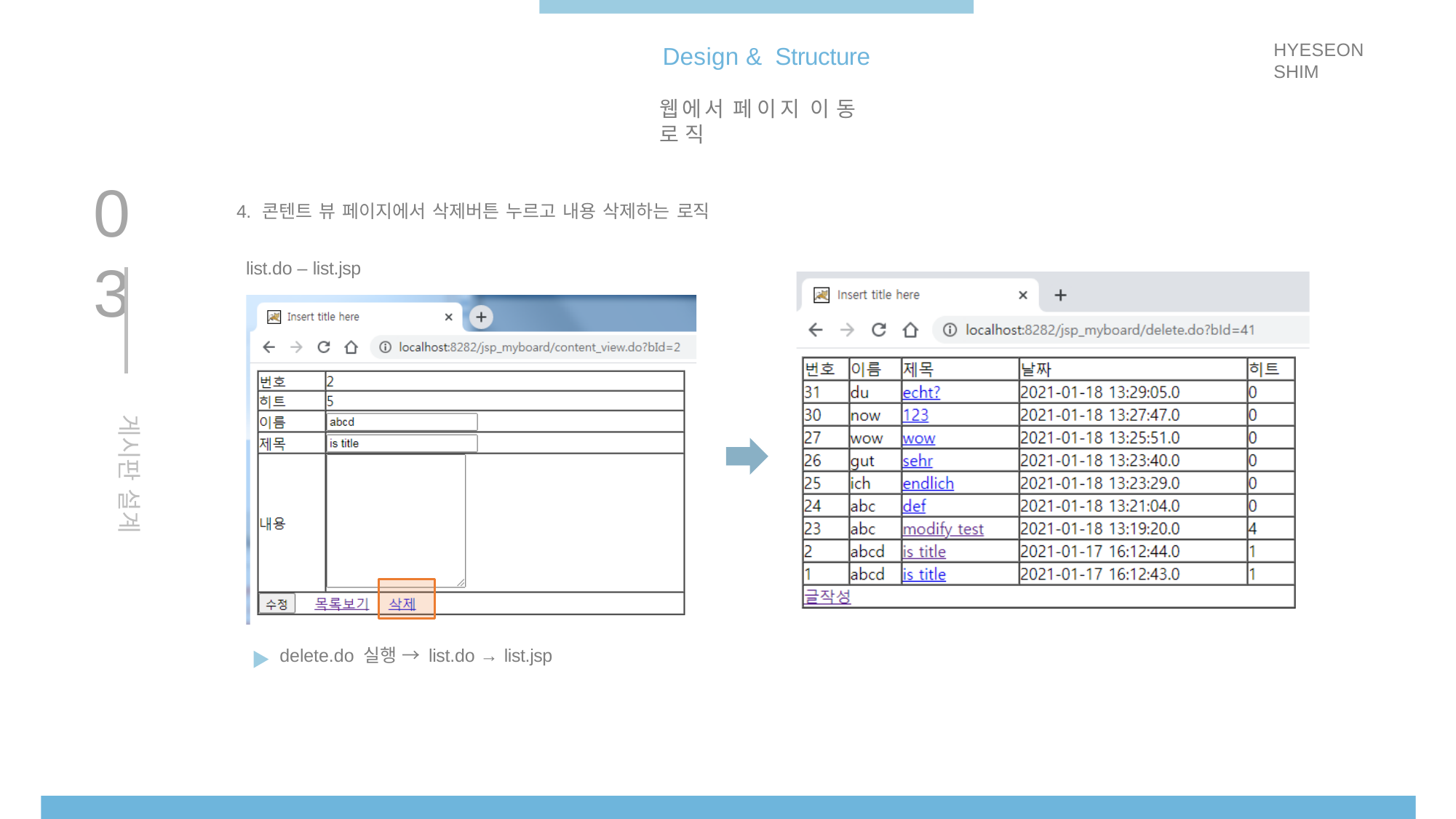

HYESEON SHIM
# Design & Structure
웹에서 페이지 이동 로직
03
4. 콘텐트 뷰 페이지에서 삭제버튼 누르고 내용 삭제하는 로직
list.do – list.jsp

게시판 설계

delete.do 실행 → list.do → list.jsp